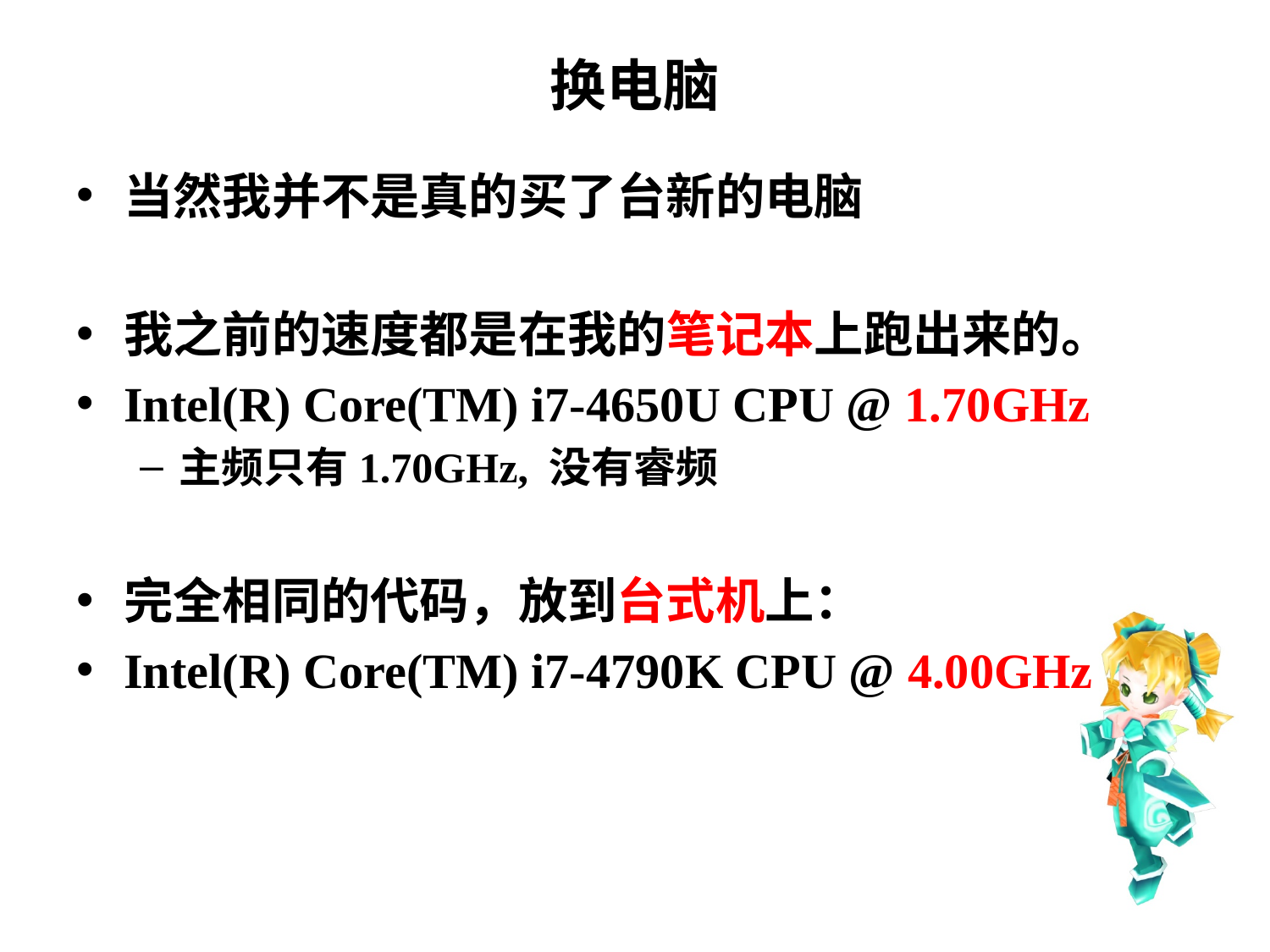

# 换电脑
当然我并不是真的买了台新的电脑

我之前的速度都是在我的笔记本上跑出来的。
Intel(R) Core(TM) i7-4650U CPU @ 1.70GHz
主频只有1.70GHz, 没有睿频

完全相同的代码，放到台式机上：
Intel(R) Core(TM) i7-4790K CPU @ 4.00GHz